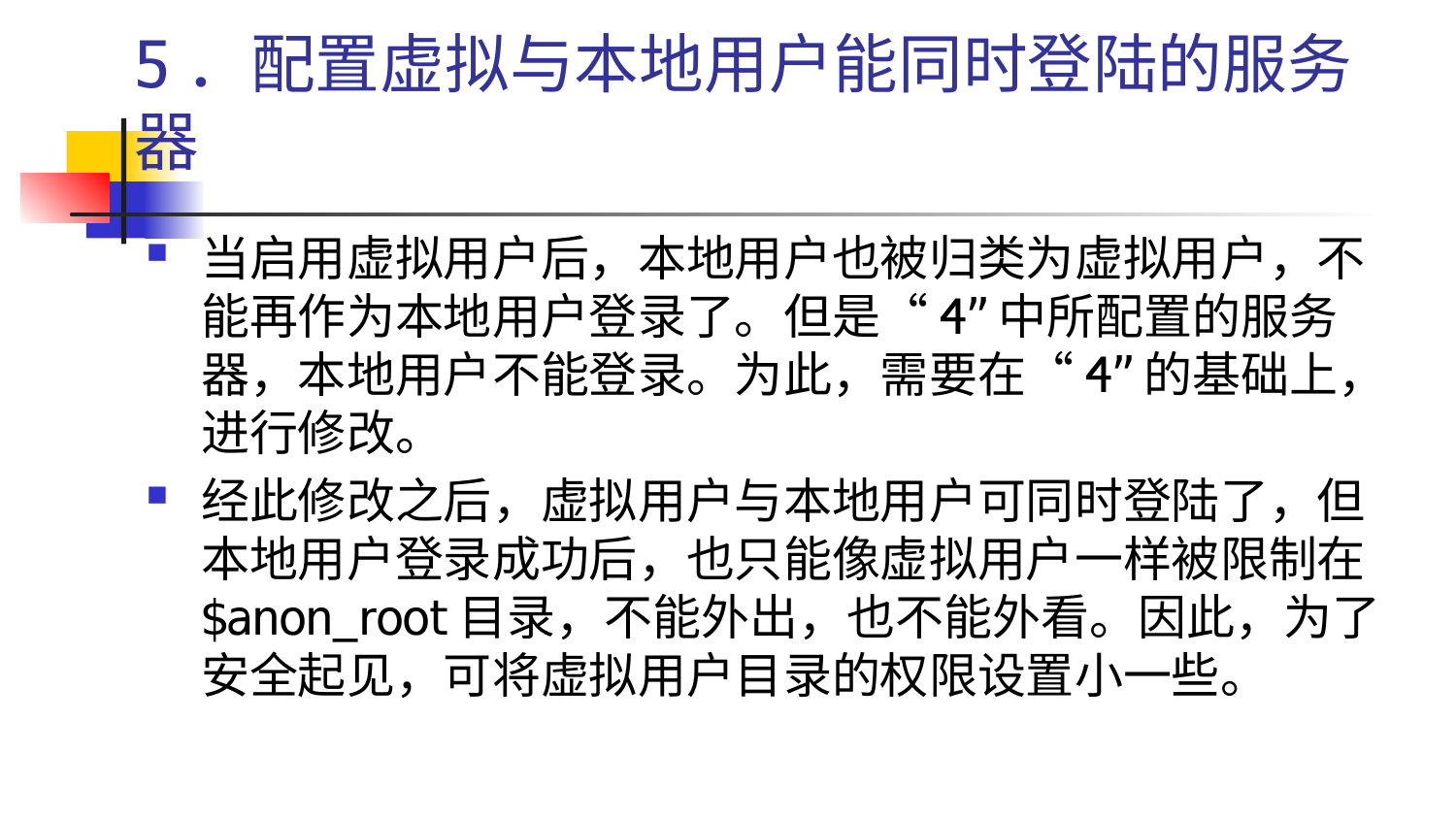

# 5．配置虚拟与本地用户能同时登陆的服务器
当启用虚拟用户后，本地用户也被归类为虚拟用户，不能再作为本地用户登录了。但是“4”中所配置的服务器，本地用户不能登录。为此，需要在“4”的基础上，进行修改。
经此修改之后，虚拟用户与本地用户可同时登陆了，但本地用户登录成功后，也只能像虚拟用户一样被限制在$anon_root目录，不能外出，也不能外看。因此，为了安全起见，可将虚拟用户目录的权限设置小一些。